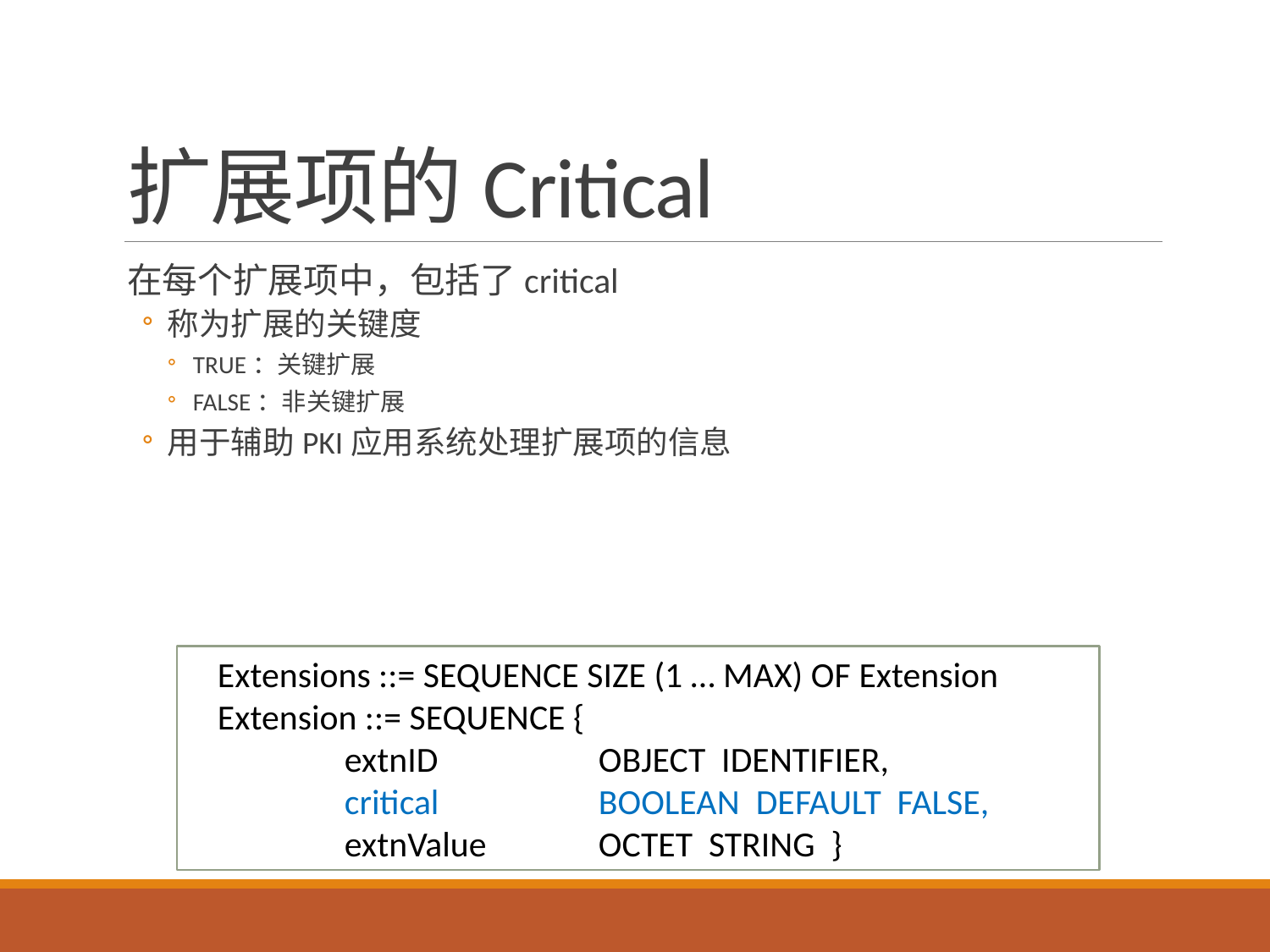

# 扩展项的Critical
在每个扩展项中，包括了critical
称为扩展的关键度
TRUE：关键扩展
FALSE：非关键扩展
用于辅助PKI应用系统处理扩展项的信息
Extensions ::= SEQUENCE SIZE (1 … MAX) OF Extension
Extension ::= SEQUENCE {
	extnID		OBJECT  IDENTIFIER,
	critical		BOOLEAN  DEFAULT  FALSE,
	extnValue	OCTET  STRING  }
12